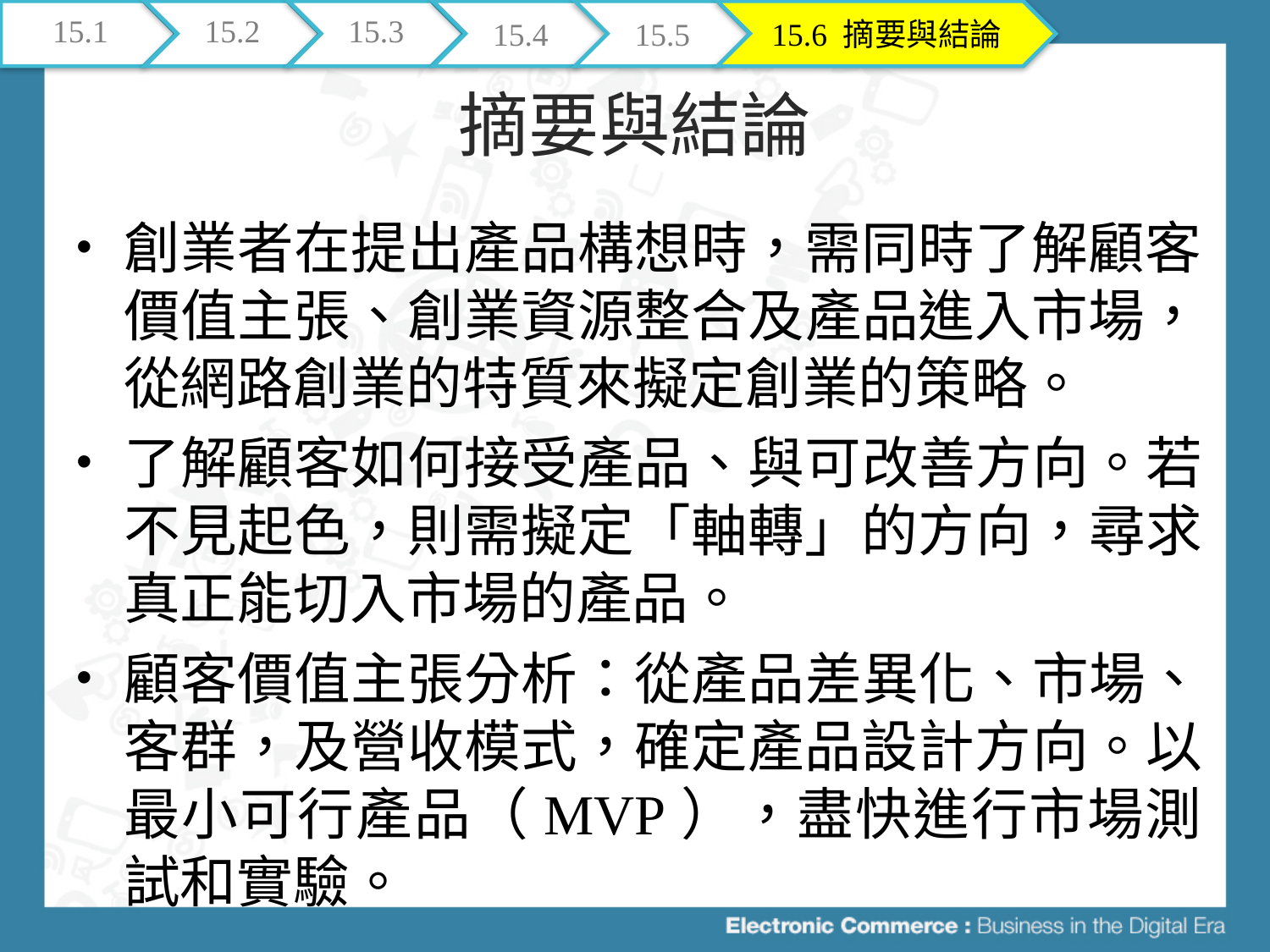

15.1
15.2
15.3
15.4
15.5
15.6 摘要與結論
# 摘要與結論
創業者在提出產品構想時，需同時了解顧客價值主張、創業資源整合及產品進入市場，從網路創業的特質來擬定創業的策略。
了解顧客如何接受產品、與可改善方向。若不見起色，則需擬定「軸轉」的方向，尋求真正能切入市場的產品。
顧客價值主張分析：從產品差異化、市場、客群，及營收模式，確定產品設計方向。以最小可行產品（MVP），盡快進行市場測試和實驗。